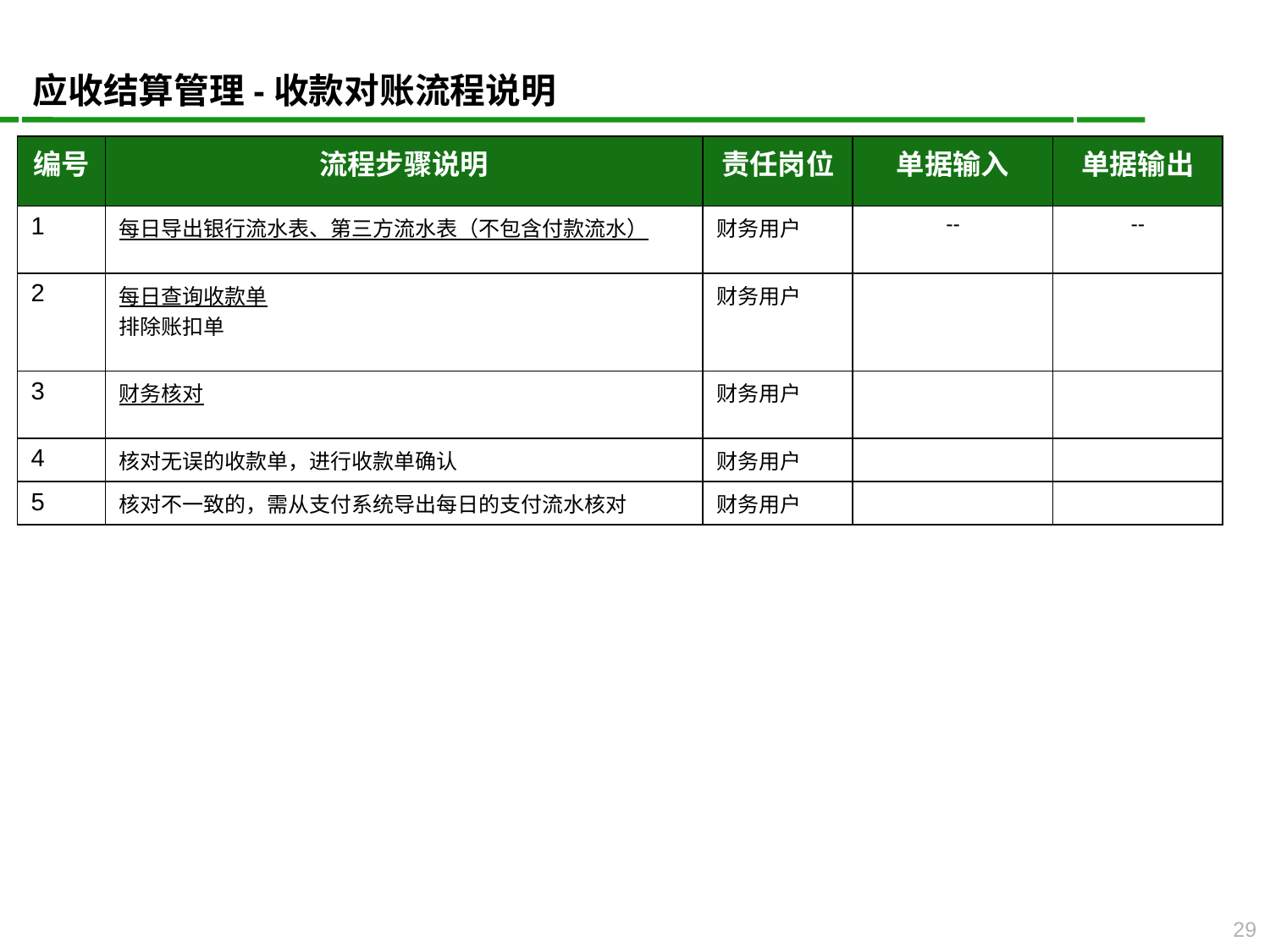

应收结算管理-收款对账流程说明
| 编号 | 流程步骤说明 | 责任岗位 | 单据输入 | 单据输出 |
| --- | --- | --- | --- | --- |
| 1 | 每日导出银行流水表、第三方流水表（不包含付款流水） | 财务用户 | -- | -- |
| 2 | 每日查询收款单 排除账扣单 | 财务用户 |  |  |
| 3 | 财务核对 | 财务用户 |  |  |
| 4 | 核对无误的收款单，进行收款单确认 | 财务用户 |  |  |
| 5 | 核对不一致的，需从支付系统导出每日的支付流水核对 | 财务用户 |  |  |
29